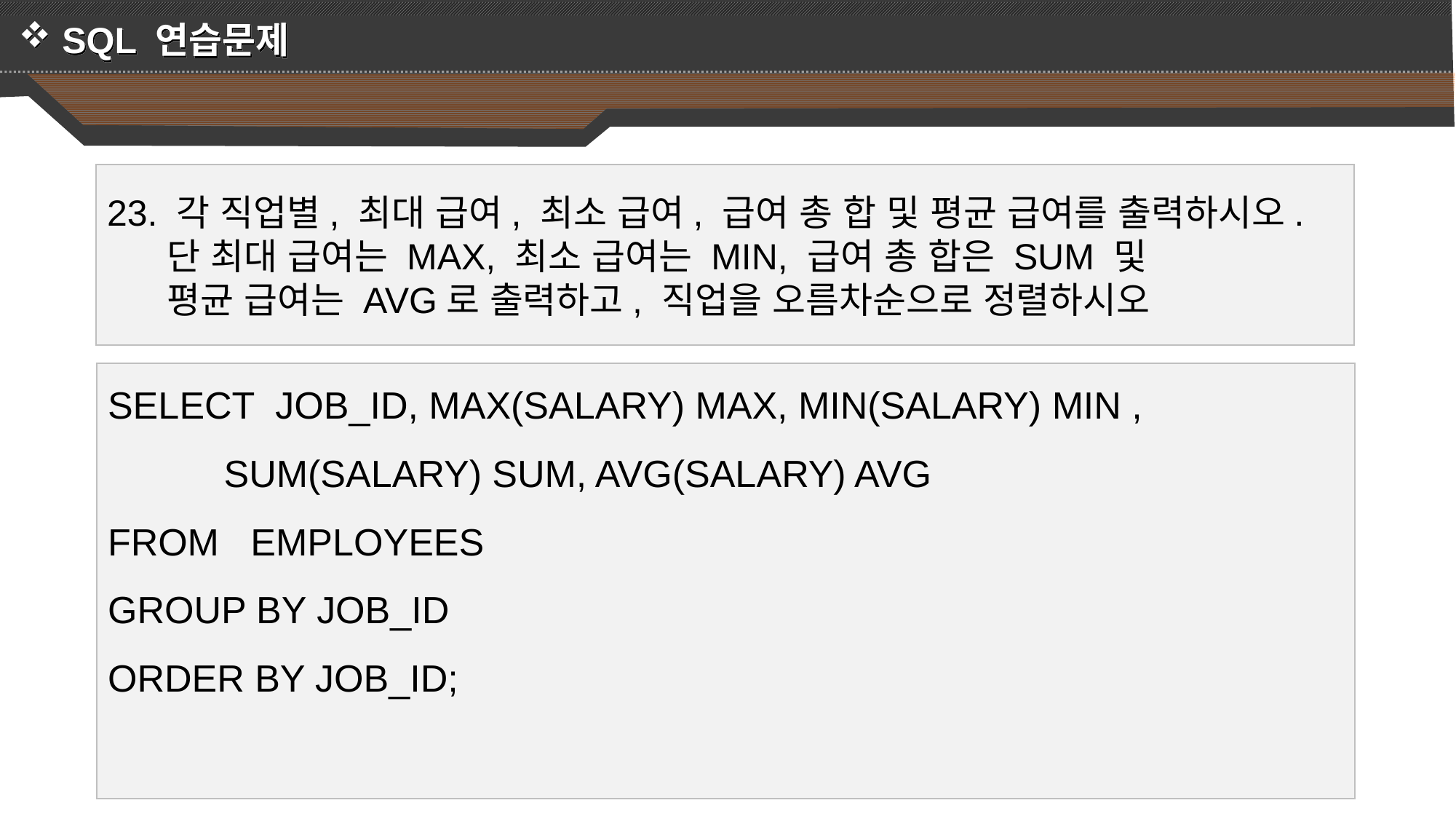

SQL 연습문제

23. 각 직업별, 최대 급여, 최소 급여, 급여 총 합 및 평균 급여를 출력하시오.
     단 최대 급여는 MAX, 최소 급여는 MIN, 급여 총 합은 SUM 및
     평균 급여는 AVG로 출력하고, 직업을 오름차순으로 정렬하시오

SELECT  JOB_ID, MAX(SALARY) MAX, MIN(SALARY) MIN ,
           SUM(SALARY) SUM, AVG(SALARY) AVG
FROM   EMPLOYEES
GROUP BY JOB_ID
ORDER BY JOB_ID;